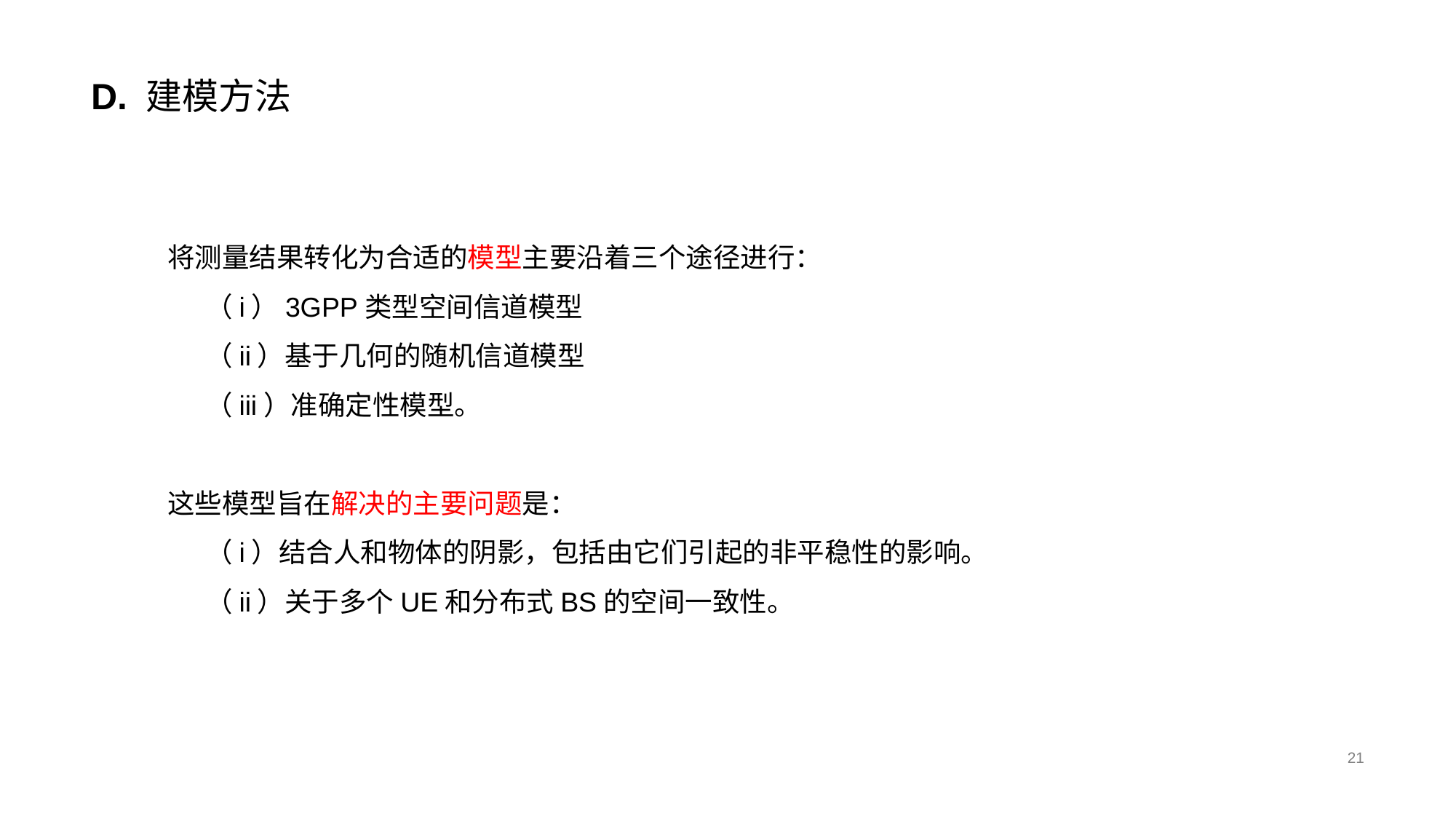

# D. 建模方法
将测量结果转化为合适的模型主要沿着三个途径进行：
     （i）3GPP类型空间信道模型
     （ii）基于几何的随机信道模型
     （iii）准确定性模型。

这些模型旨在解决的主要问题是：
     （i）结合人和物体的阴影，包括由它们引起的非平稳性的影响。
     （ii）关于多个UE和分布式BS的空间一致性。

21